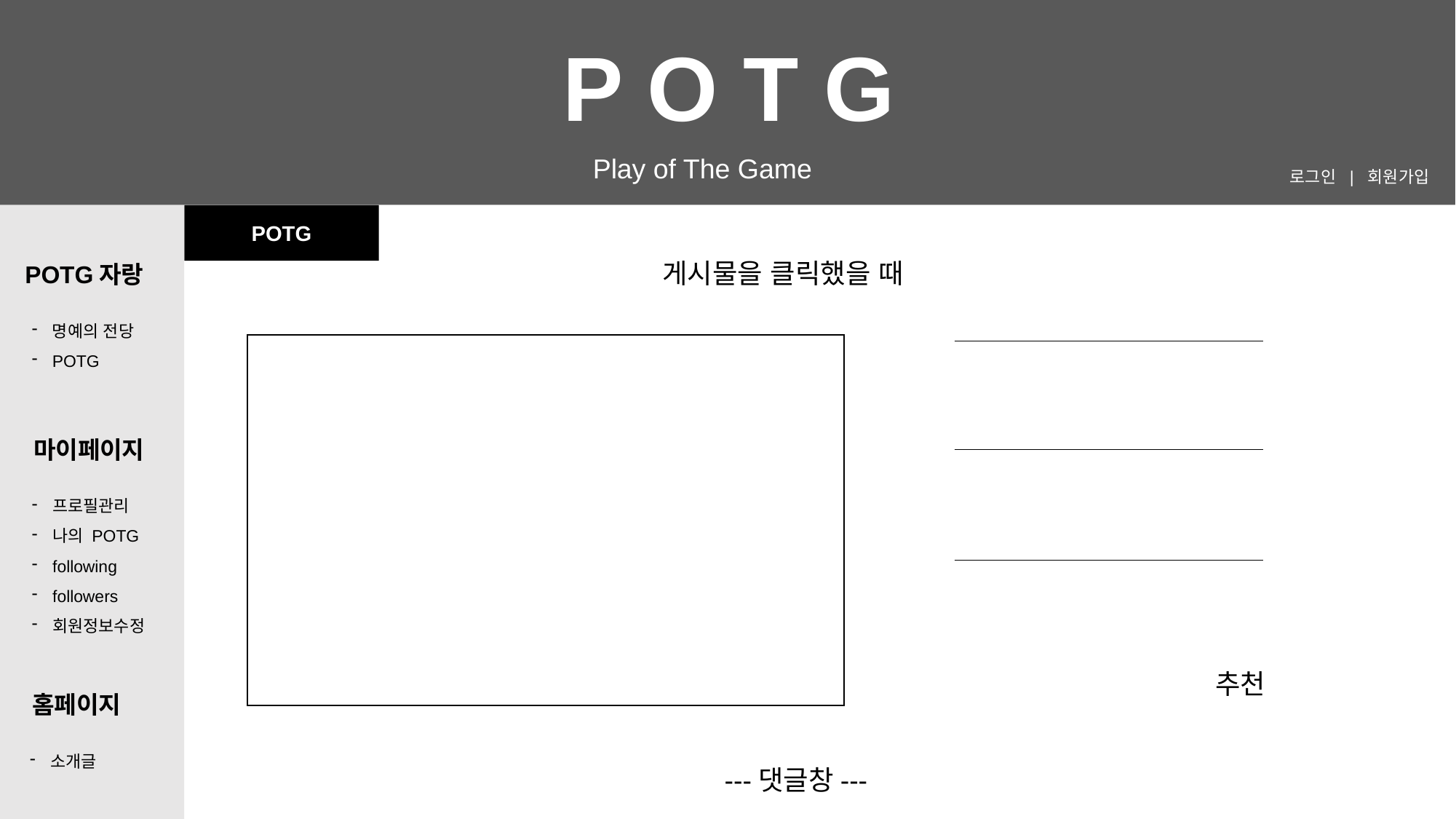

P O T G
Play of The Game
로그인  |  회원가입

POTG
게시물을 클릭했을 때
POTG자랑
명예의 전당
POTG

마이페이지
프로필관리
나의 POTG
following
followers
회원정보수정
추천
홈페이지
소개글
---댓글창---